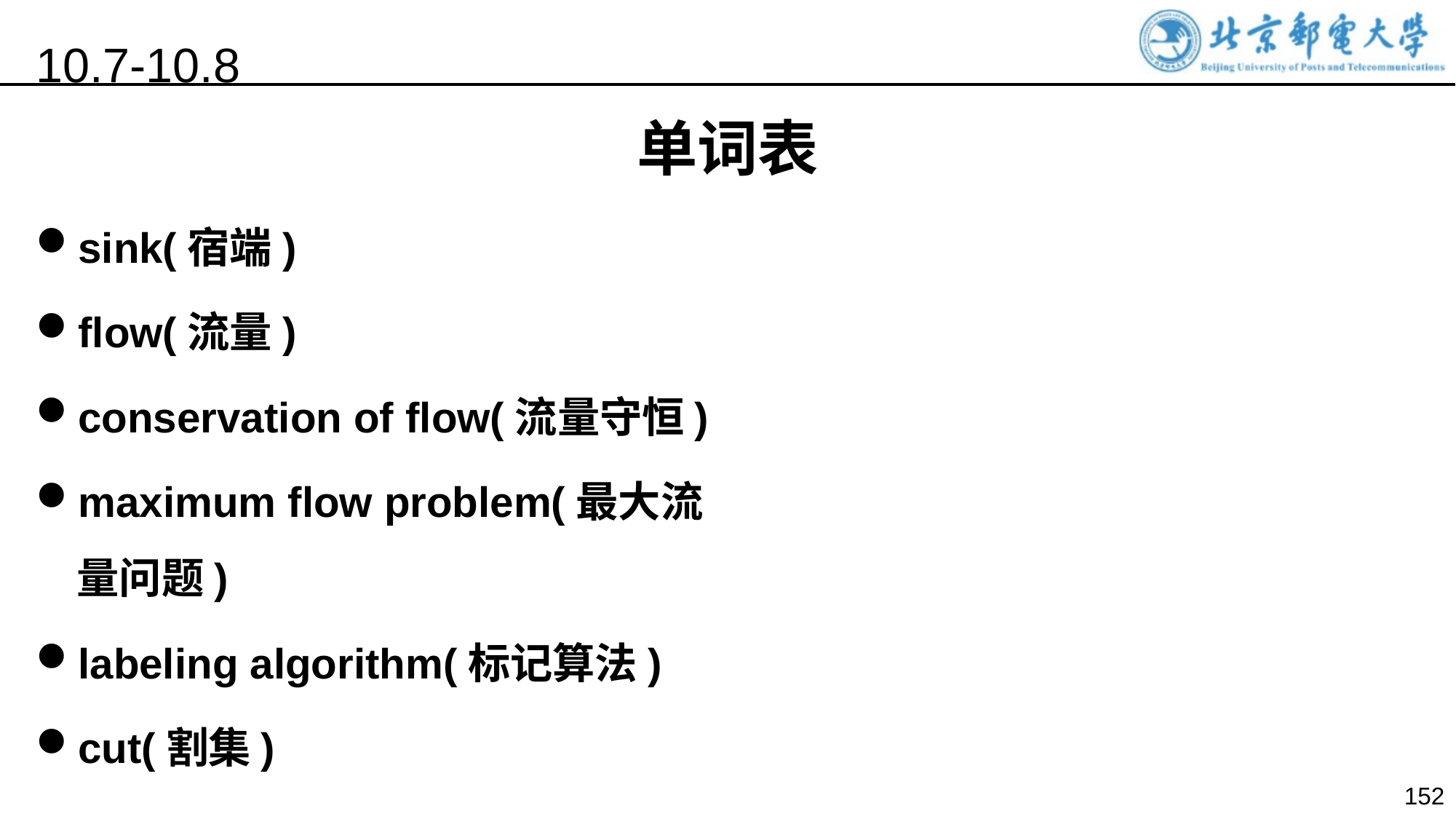

10.7-10.8
单词表
sink(宿端)
flow(流量)
conservation of flow(流量守恒)
maximum flow problem(最大流量问题)
labeling algorithm(标记算法)
cut(割集)